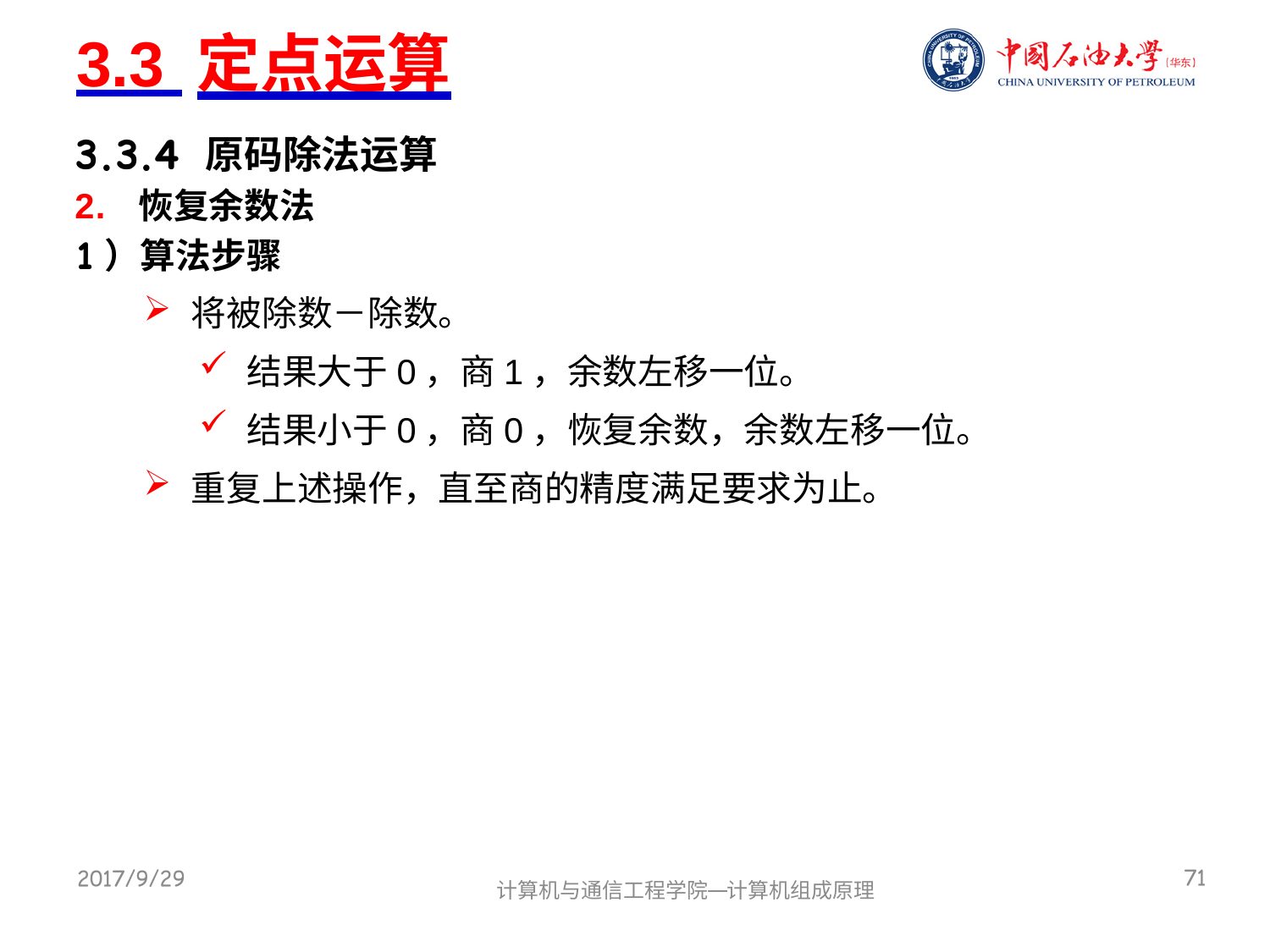

# 3.3 定点运算
3.3.4 原码除法运算
恢复余数法
1）算法步骤
将被除数－除数。
结果大于0，商1，余数左移一位。
结果小于0，商0，恢复余数，余数左移一位。
重复上述操作，直至商的精度满足要求为止。

2017/9/29
71
计算机与通信工程学院—计算机组成原理